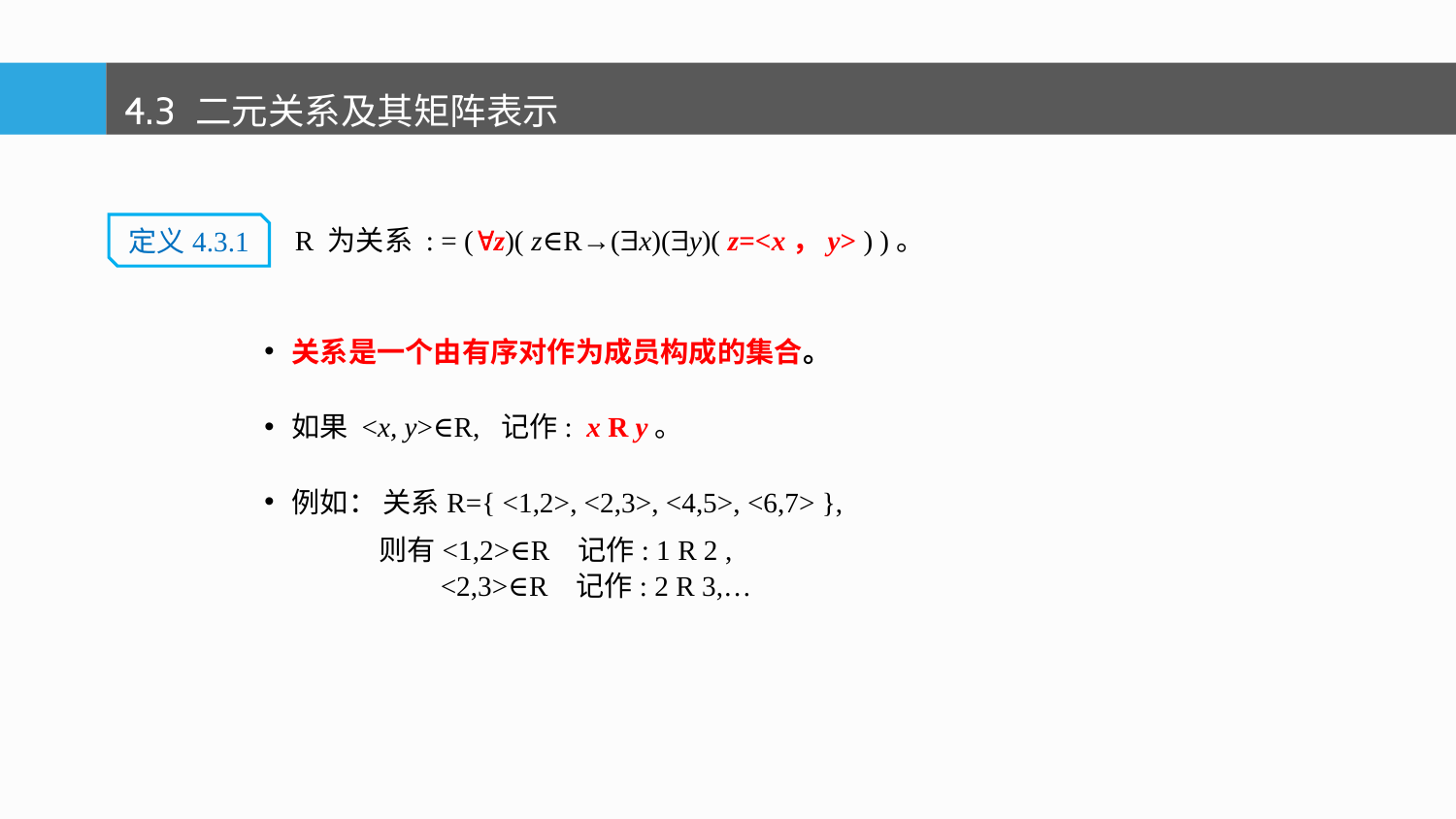

4.3 二元关系及其矩阵表示

定义4.3.1
R 为关系 : = (∀z)( z∈R→(∃x)(∃y)( z=<x，y> ) )。
关系是一个由有序对作为成员构成的集合。
如果 <x, y>∈R,  记作:  x R y。
例如： 关系R={ <1,2>, <2,3>, <4,5>, <6,7> },
                 则有<1,2>∈R   记作: 1 R 2 ,
                         <2,3>∈R   记作: 2 R 3,…